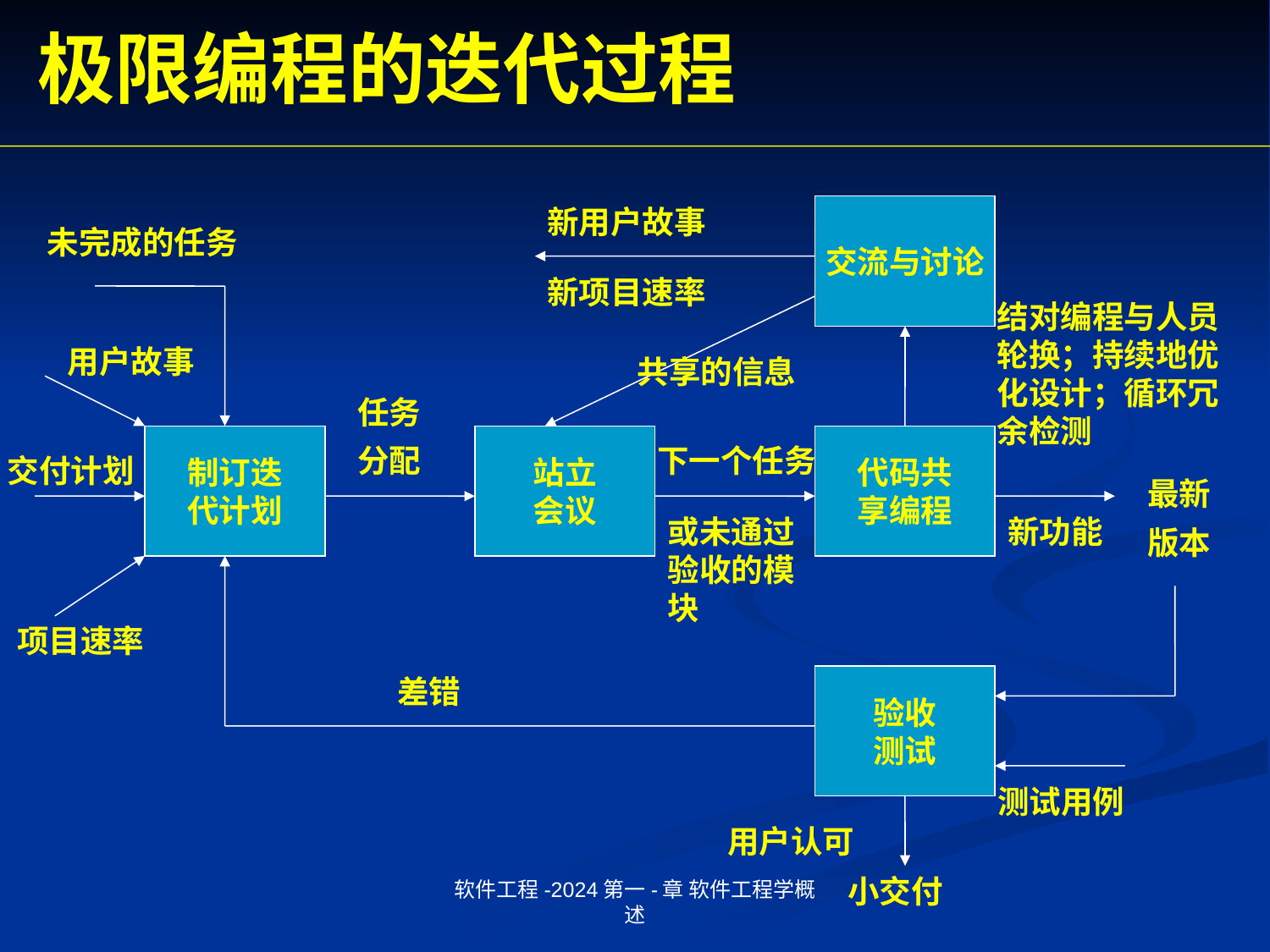

极限编程的迭代过程

新用户故事
交流与讨论
未完成的任务

新项目速率

用户故事
共享的信息

任务
分配
制订迭
代计划
站立
会议
代码共
享编程
下一个任务
交付计划
最新
版本

或未通过验收的模块
新功能

项目速率
差错
验收
测试

测试用例

用户认可
小交付
结对编程与人员轮换；持续地优化设计；循环冗余检测
软件工程-2024第一-章 软件工程学概述
162